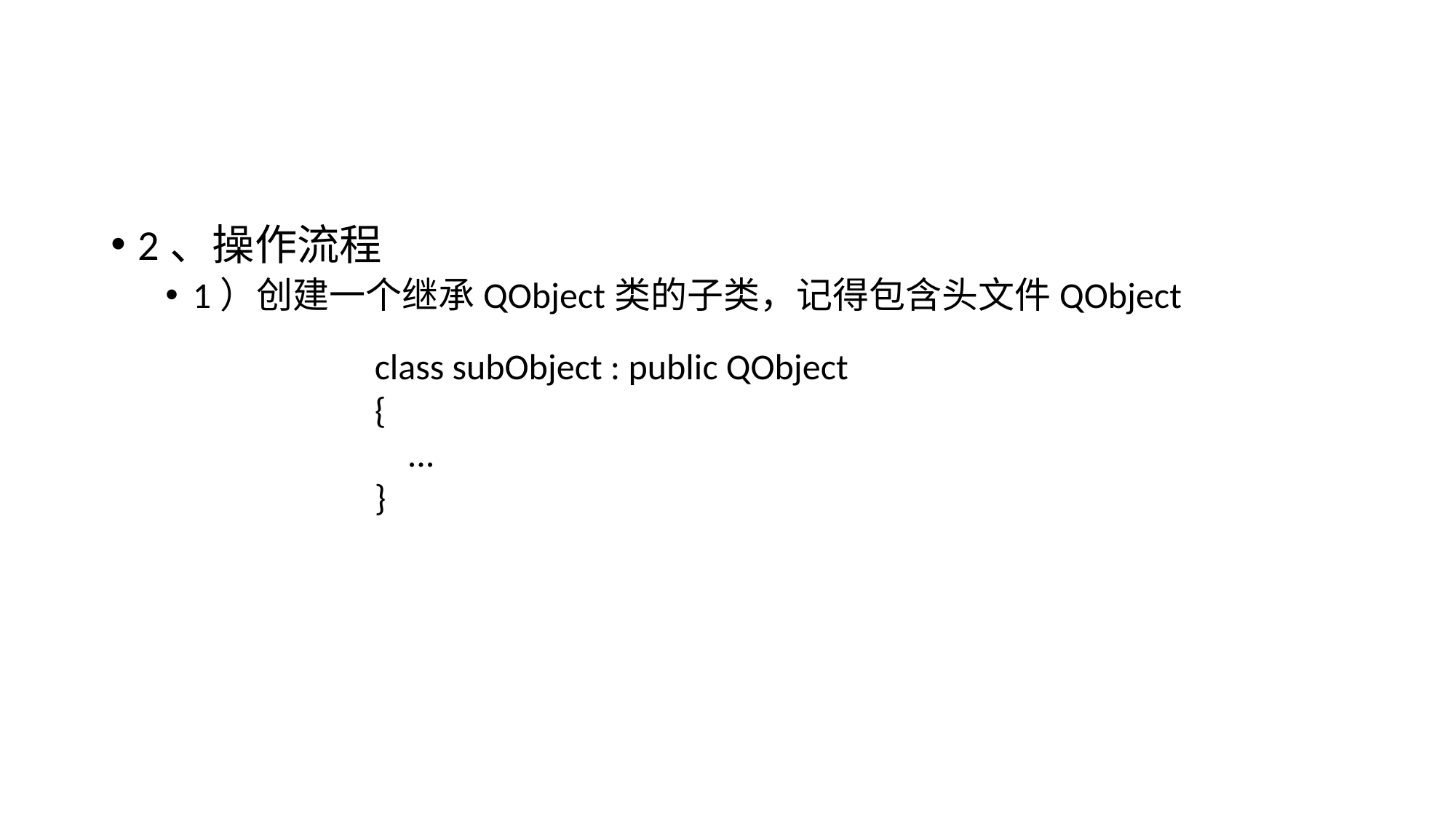

#
2、操作流程
1）创建一个继承QObject类的子类，记得包含头文件QObject
class subObject : public QObject
{
    ...
}